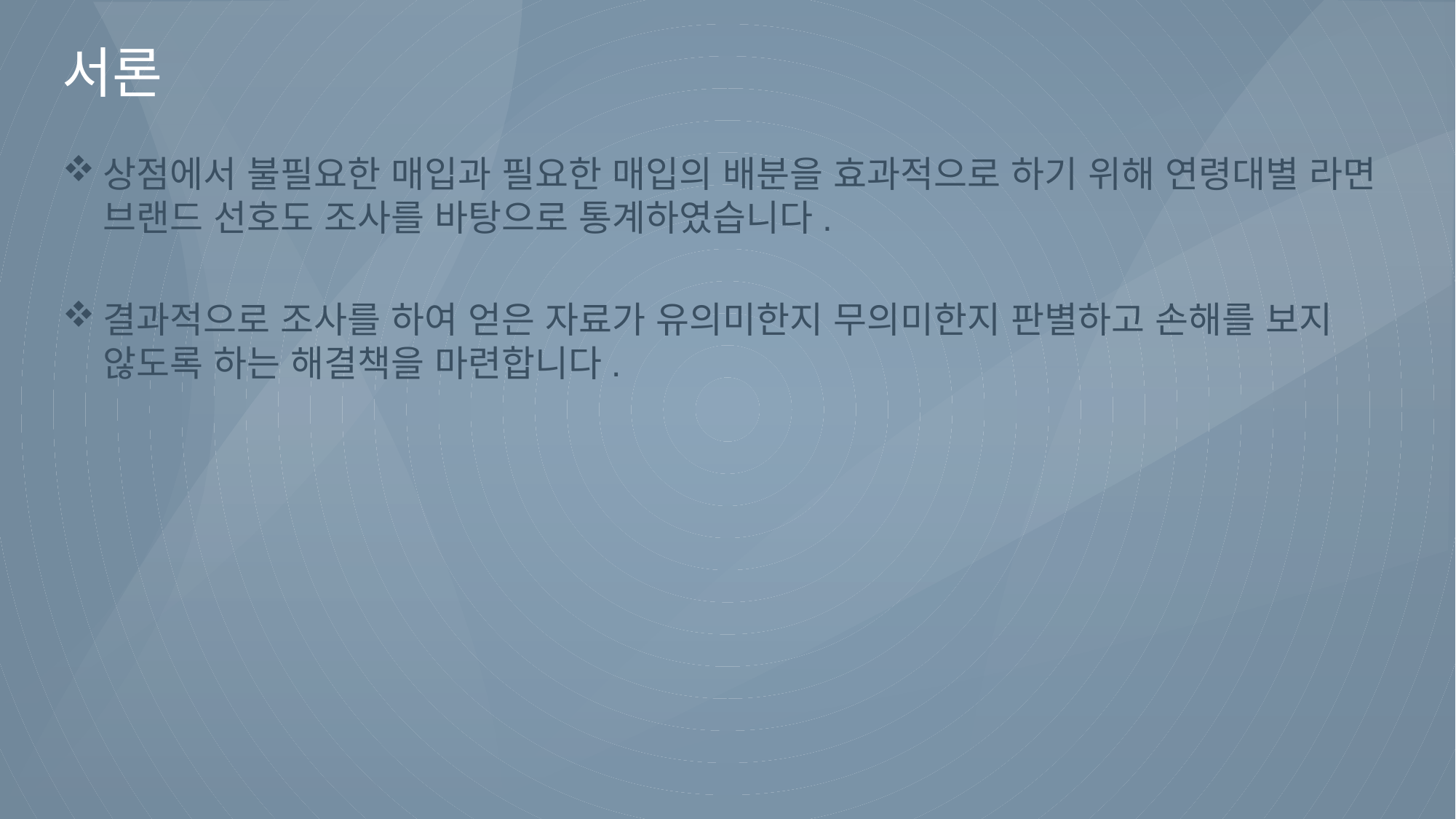

# 서론
상점에서 불필요한 매입과 필요한 매입의 배분을 효과적으로 하기 위해 연령대별 라면 브랜드 선호도 조사를 바탕으로 통계하였습니다.

결과적으로 조사를 하여 얻은 자료가 유의미한지 무의미한지 판별하고 손해를 보지 않도록 하는 해결책을 마련합니다.